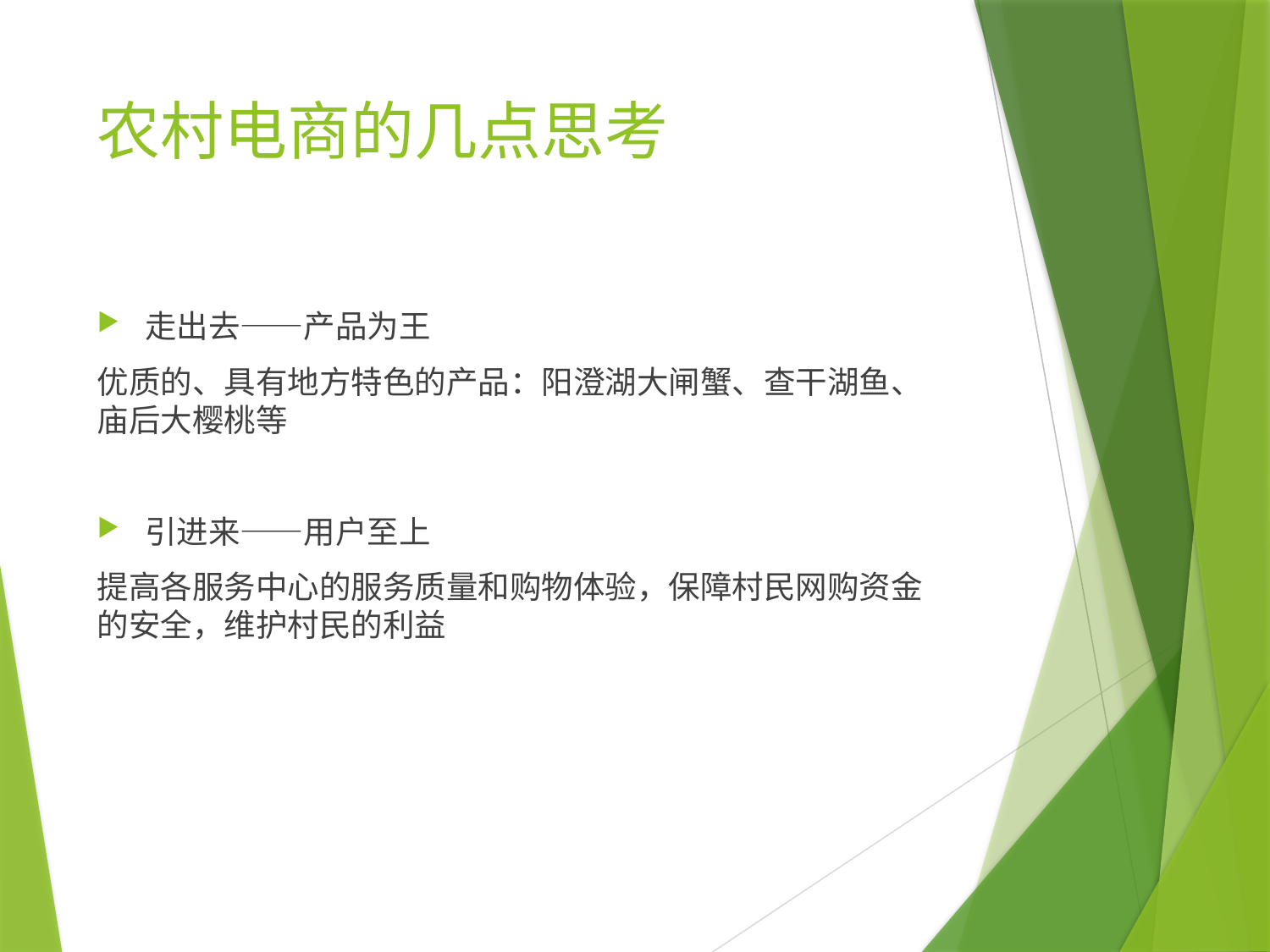

# 农村电商的几点思考
走出去——产品为王
优质的、具有地方特色的产品：阳澄湖大闸蟹、查干湖鱼、庙后大樱桃等

引进来——用户至上
提高各服务中心的服务质量和购物体验，保障村民网购资金的安全，维护村民的利益